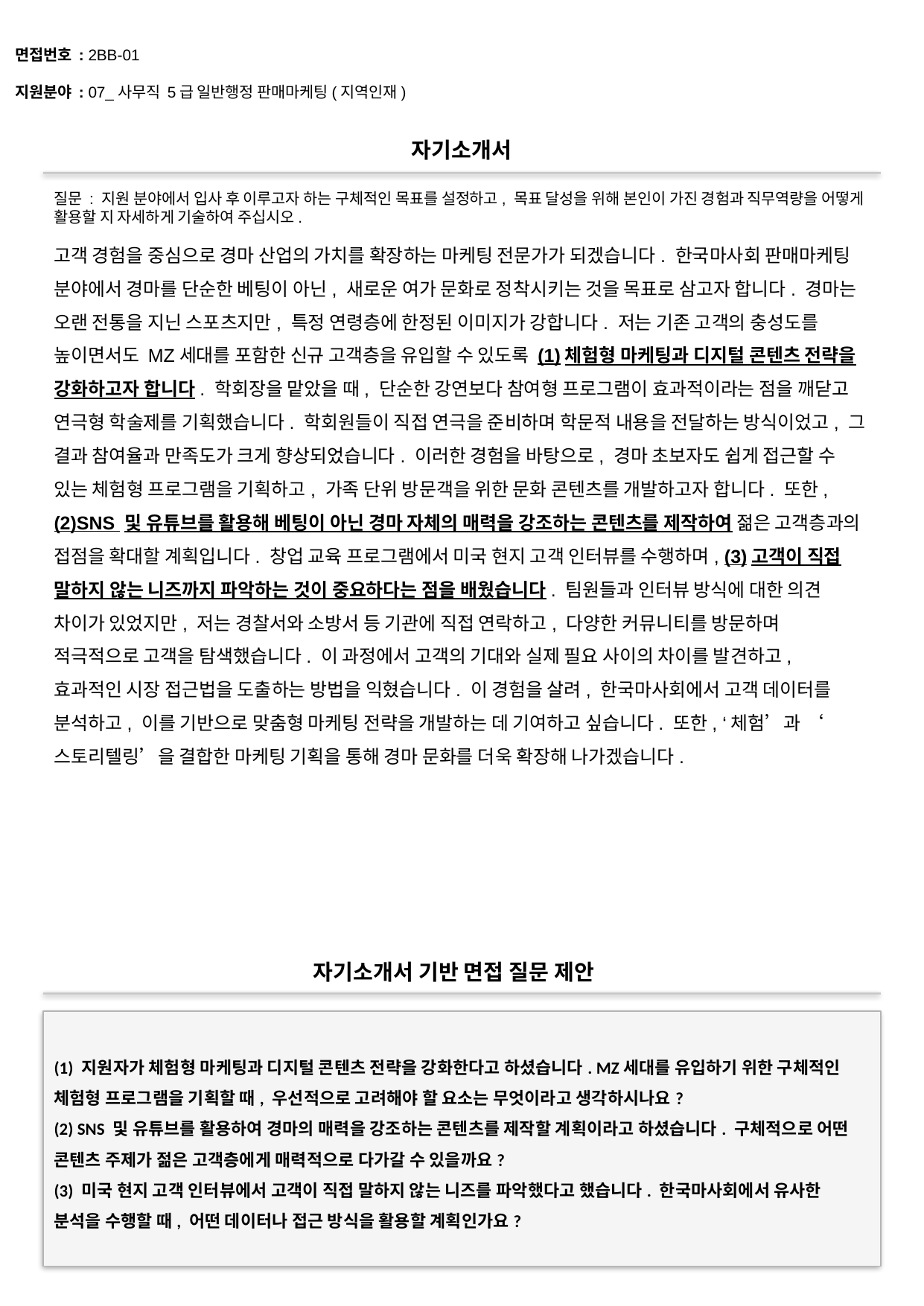

면접번호 : 2BB-01

지원분야 : 07_사무직 5급 일반행정 판매마케팅(지역인재)
#

자기소개서

질문 : 지원 분야에서 입사 후 이루고자 하는 구체적인 목표를 설정하고, 목표 달성을 위해 본인이 가진 경험과 직무역량을 어떻게 활용할 지 자세하게 기술하여 주십시오.

고객 경험을 중심으로 경마 산업의 가치를 확장하는 마케팅 전문가가 되겠습니다. 한국마사회 판매마케팅 분야에서 경마를 단순한 베팅이 아닌, 새로운 여가 문화로 정착시키는 것을 목표로 삼고자 합니다. 경마는 오랜 전통을 지닌 스포츠지만, 특정 연령층에 한정된 이미지가 강합니다. 저는 기존 고객의 충성도를 높이면서도 MZ세대를 포함한 신규 고객층을 유입할 수 있도록 (1)체험형 마케팅과 디지털 콘텐츠 전략을 강화하고자 합니다. 학회장을 맡았을 때, 단순한 강연보다 참여형 프로그램이 효과적이라는 점을 깨닫고 연극형 학술제를 기획했습니다. 학회원들이 직접 연극을 준비하며 학문적 내용을 전달하는 방식이었고, 그 결과 참여율과 만족도가 크게 향상되었습니다. 이러한 경험을 바탕으로, 경마 초보자도 쉽게 접근할 수 있는 체험형 프로그램을 기획하고, 가족 단위 방문객을 위한 문화 콘텐츠를 개발하고자 합니다. 또한, (2)SNS 및 유튜브를 활용해 베팅이 아닌 경마 자체의 매력을 강조하는 콘텐츠를 제작하여 젊은 고객층과의 접점을 확대할 계획입니다. 창업 교육 프로그램에서 미국 현지 고객 인터뷰를 수행하며, (3)고객이 직접 말하지 않는 니즈까지 파악하는 것이 중요하다는 점을 배웠습니다. 팀원들과 인터뷰 방식에 대한 의견 차이가 있었지만, 저는 경찰서와 소방서 등 기관에 직접 연락하고, 다양한 커뮤니티를 방문하며 적극적으로 고객을 탐색했습니다. 이 과정에서 고객의 기대와 실제 필요 사이의 차이를 발견하고, 효과적인 시장 접근법을 도출하는 방법을 익혔습니다. 이 경험을 살려, 한국마사회에서 고객 데이터를 분석하고, 이를 기반으로 맞춤형 마케팅 전략을 개발하는 데 기여하고 싶습니다. 또한, ‘체험’과 ‘스토리텔링’을 결합한 마케팅 기획을 통해 경마 문화를 더욱 확장해 나가겠습니다.

자기소개서 기반 면접 질문 제안

(1) 지원자가 체험형 마케팅과 디지털 콘텐츠 전략을 강화한다고 하셨습니다. MZ세대를 유입하기 위한 구체적인 체험형 프로그램을 기획할 때, 우선적으로 고려해야 할 요소는 무엇이라고 생각하시나요?
(2) SNS 및 유튜브를 활용하여 경마의 매력을 강조하는 콘텐츠를 제작할 계획이라고 하셨습니다. 구체적으로 어떤 콘텐츠 주제가 젊은 고객층에게 매력적으로 다가갈 수 있을까요?
(3) 미국 현지 고객 인터뷰에서 고객이 직접 말하지 않는 니즈를 파악했다고 했습니다. 한국마사회에서 유사한 분석을 수행할 때, 어떤 데이터나 접근 방식을 활용할 계획인가요?